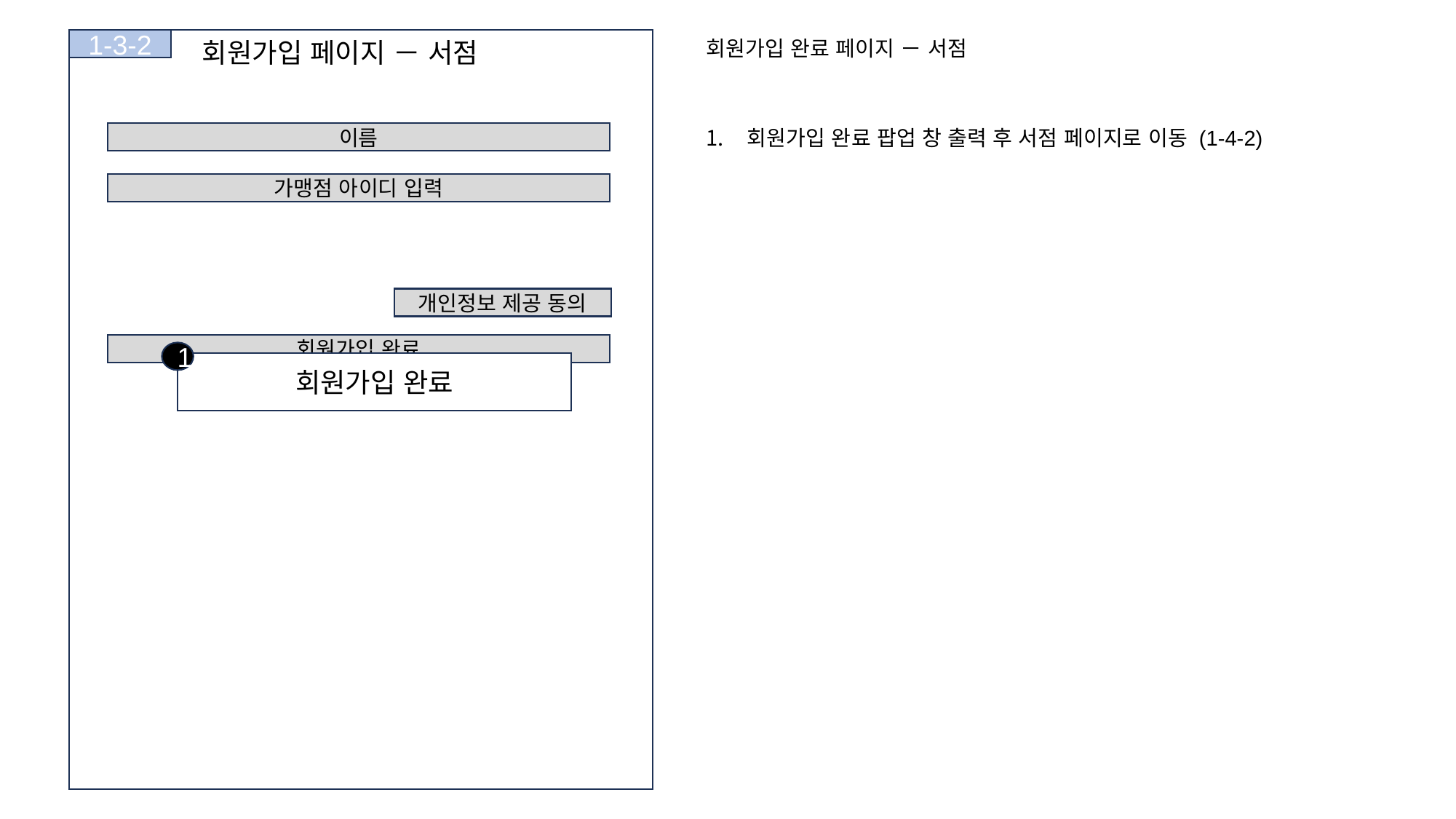

회원가입 완료 페이지 － 서점
1-3-2
회원가입 페이지 － 서점
회원가입 완료 팝업 창 출력 후 서점 페이지로 이동 (1-4-2)

이름
가맹점 아이디 입력
개인정보 제공 동의
회원가입 완료
1
회원가입 완료